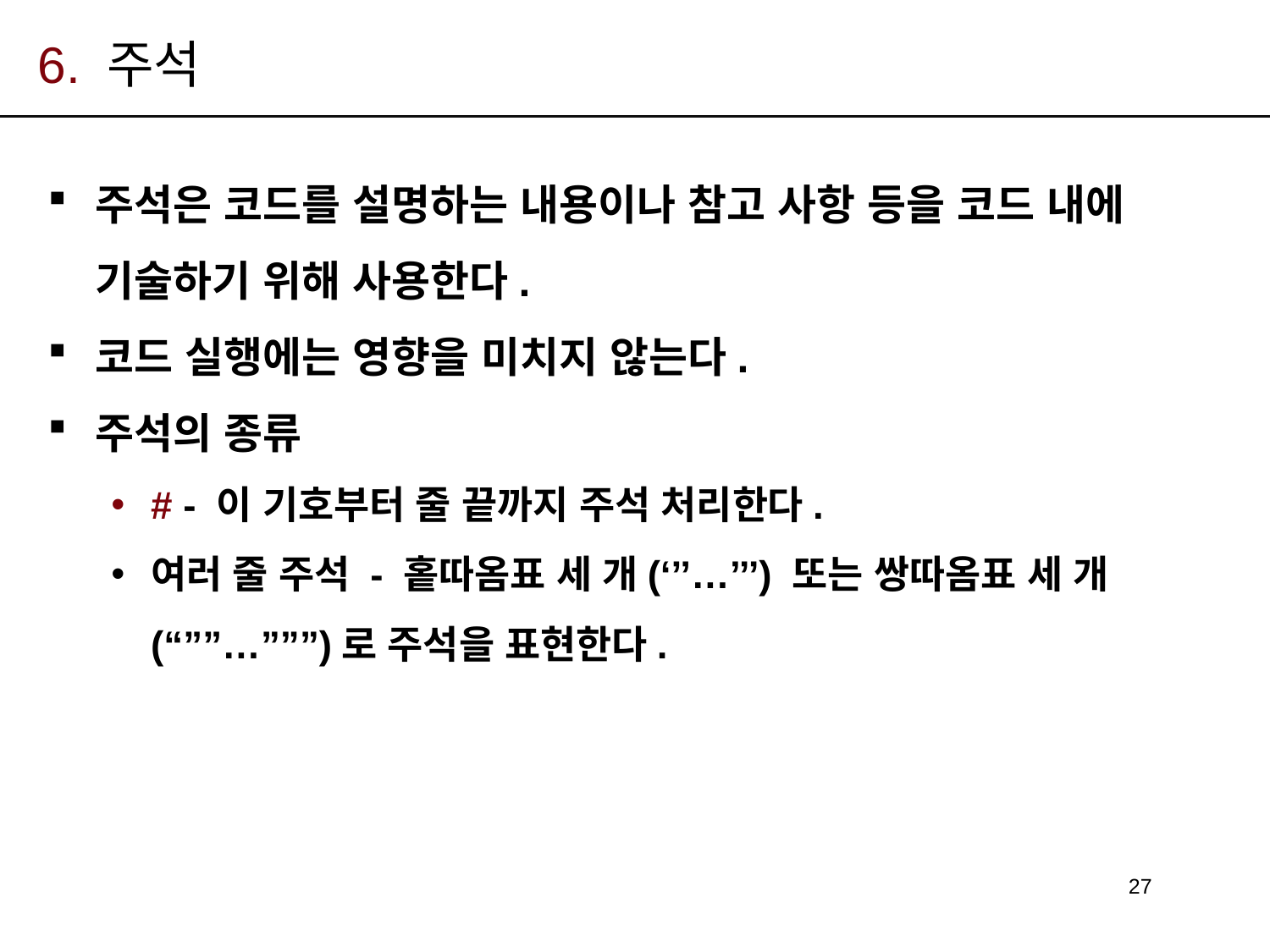

# 6. 주석
주석은 코드를 설명하는 내용이나 참고 사항 등을 코드 내에 기술하기 위해 사용한다.
코드 실행에는 영향을 미치지 않는다.
주석의 종류
# - 이 기호부터 줄 끝까지 주석 처리한다.
여러 줄 주석 - 홑따옴표 세 개(‘’’…’’’) 또는 쌍따옴표 세 개(“””…”””)로 주석을 표현한다.
27